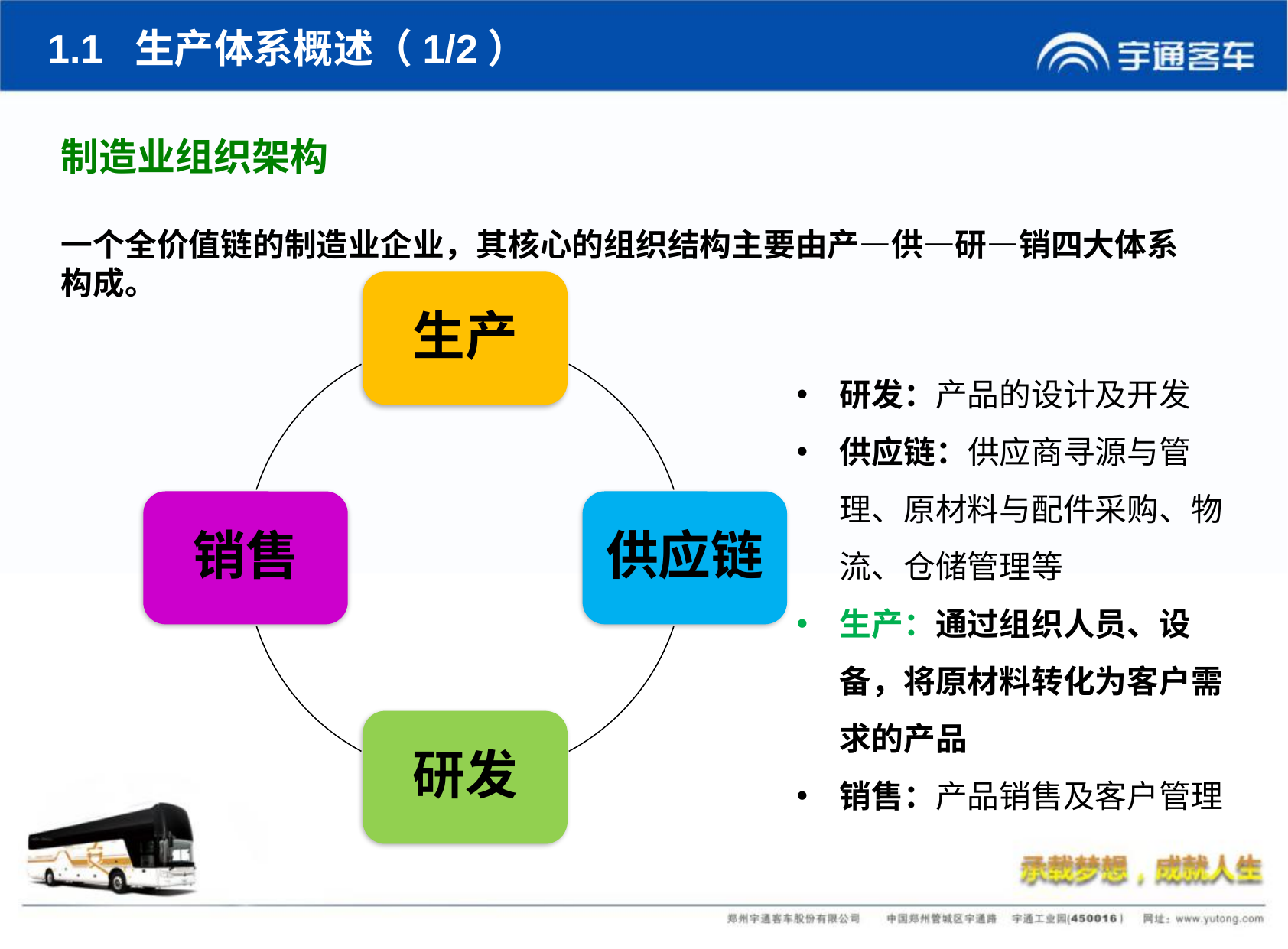

1.1  生产体系概述（1/2）
制造业组织架构
一个全价值链的制造业企业，其核心的组织结构主要由产—供—研—销四大体系构成。
生产
供应链
研发
销售
研发：产品的设计及开发
供应链：供应商寻源与管理、原材料与配件采购、物流、仓储管理等
生产：通过组织人员、设备，将原材料转化为客户需求的产品
销售：产品销售及客户管理